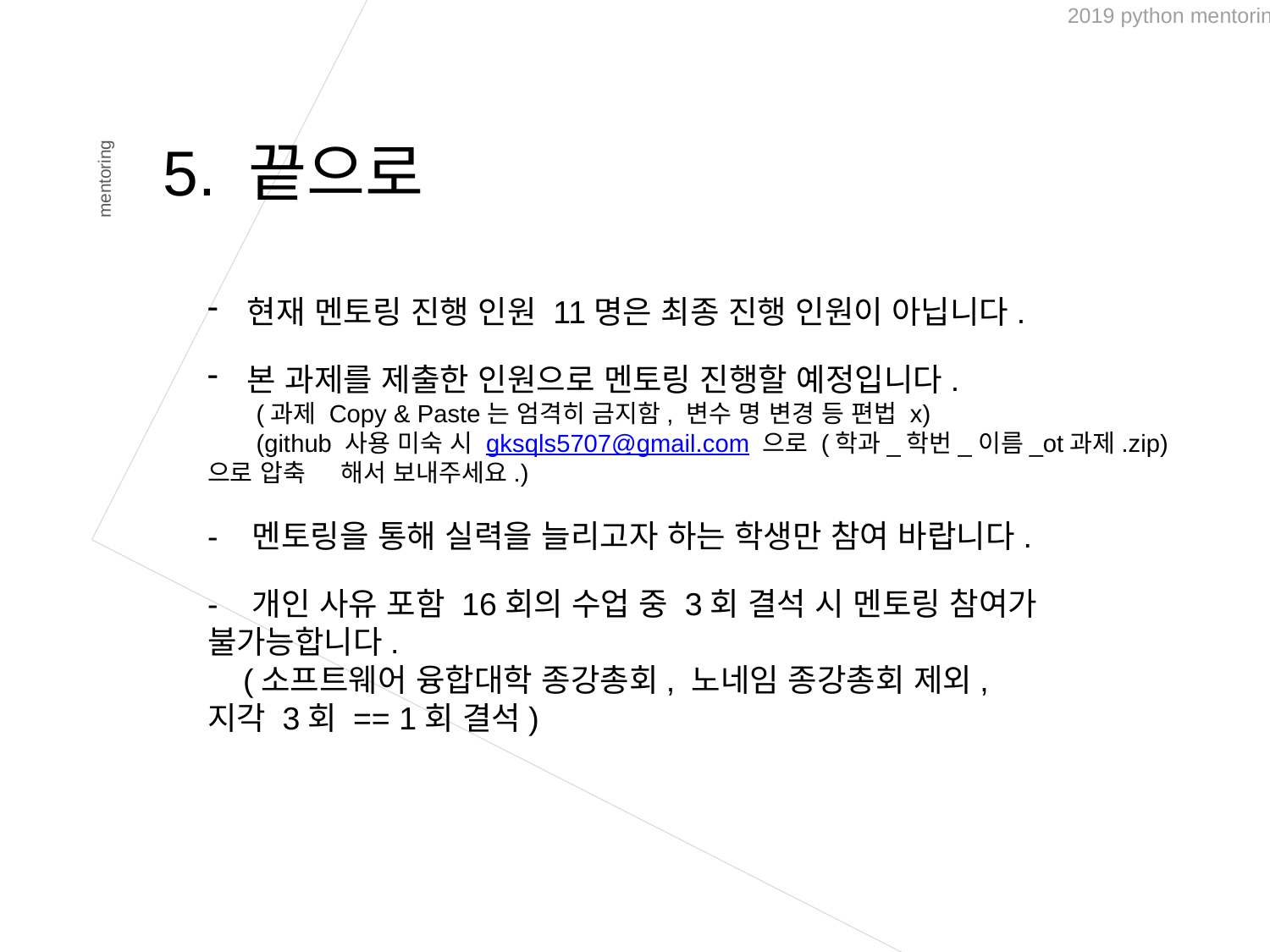

2019 python mentoring
 mentoring
5. 끝으로
현재 멘토링 진행 인원 11명은 최종 진행 인원이 아닙니다.

본 과제를 제출한 인원으로 멘토링 진행할 예정입니다.
       (과제 Copy & Paste는 엄격히 금지함, 변수 명 변경 등 편법 x)
       (github 사용 미숙 시 gksqls5707@gmail.com 으로 (학과_학번_이름_ot과제.zip)으로 압축     해서 보내주세요.)

-   멘토링을 통해 실력을 늘리고자 하는 학생만 참여 바랍니다.

-   개인 사유 포함 16회의 수업 중 3회 결석 시 멘토링 참여가 불가능합니다.
    (소프트웨어 융합대학 종강총회, 노네임 종강총회 제외,
지각 3회 == 1회 결석)